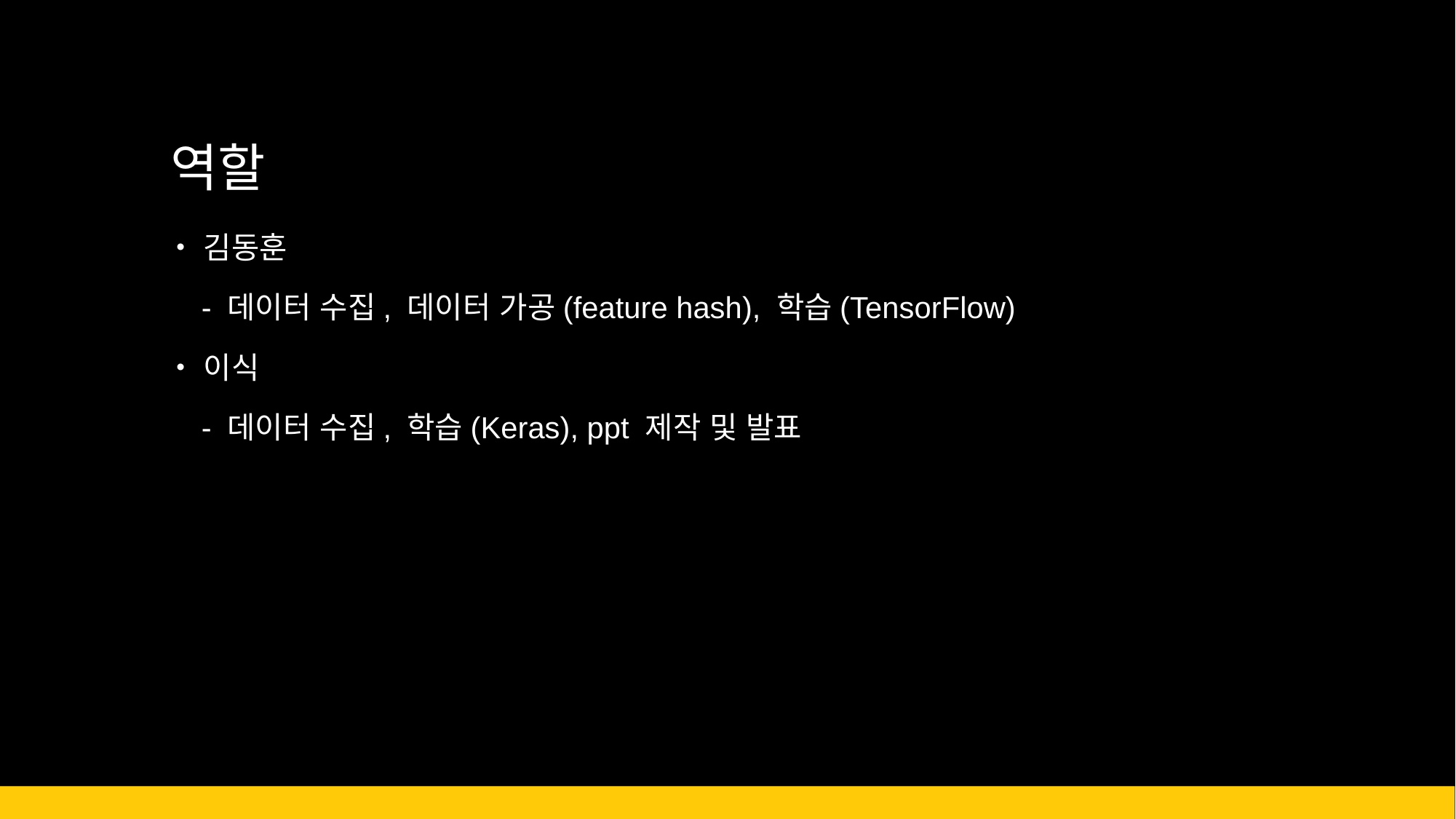

# 역할
김동훈
   - 데이터 수집, 데이터 가공(feature hash), 학습(TensorFlow)
이식
   - 데이터 수집, 학습(Keras), ppt 제작 및 발표